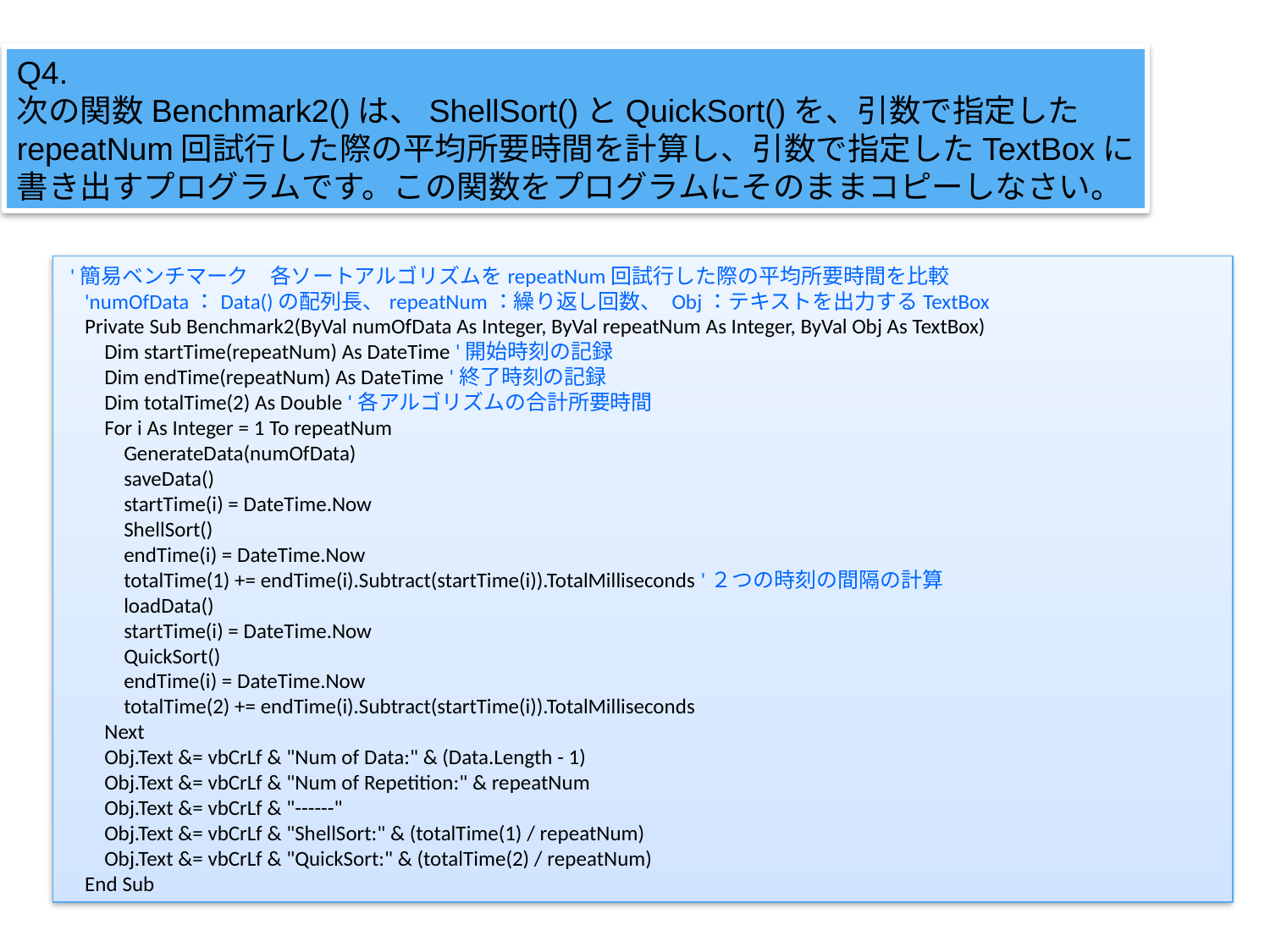

Q4.
次の関数Benchmark2()は、ShellSort()とQuickSort()を、引数で指定した
repeatNum回試行した際の平均所要時間を計算し、引数で指定したTextBoxに
書き出すプログラムです。この関数をプログラムにそのままコピーしなさい。
 '簡易ベンチマーク　各ソートアルゴリズムをrepeatNum回試行した際の平均所要時間を比較
    'numOfData：Data()の配列長、repeatNum：繰り返し回数、 Obj：テキストを出力するTextBox
    Private Sub Benchmark2(ByVal numOfData As Integer, ByVal repeatNum As Integer, ByVal Obj As TextBox)
        Dim startTime(repeatNum) As DateTime '開始時刻の記録
        Dim endTime(repeatNum) As DateTime '終了時刻の記録
        Dim totalTime(2) As Double '各アルゴリズムの合計所要時間
        For i As Integer = 1 To repeatNum
            GenerateData(numOfData)
            saveData()
            startTime(i) = DateTime.Now
            ShellSort()
            endTime(i) = DateTime.Now
            totalTime(1) += endTime(i).Subtract(startTime(i)).TotalMilliseconds '２つの時刻の間隔の計算
            loadData()
            startTime(i) = DateTime.Now
            QuickSort()
            endTime(i) = DateTime.Now
            totalTime(2) += endTime(i).Subtract(startTime(i)).TotalMilliseconds
        Next
        Obj.Text &= vbCrLf & "Num of Data:" & (Data.Length - 1)
        Obj.Text &= vbCrLf & "Num of Repetition:" & repeatNum
        Obj.Text &= vbCrLf & "------"
        Obj.Text &= vbCrLf & "ShellSort:" & (totalTime(1) / repeatNum)
        Obj.Text &= vbCrLf & "QuickSort:" & (totalTime(2) / repeatNum)
    End Sub